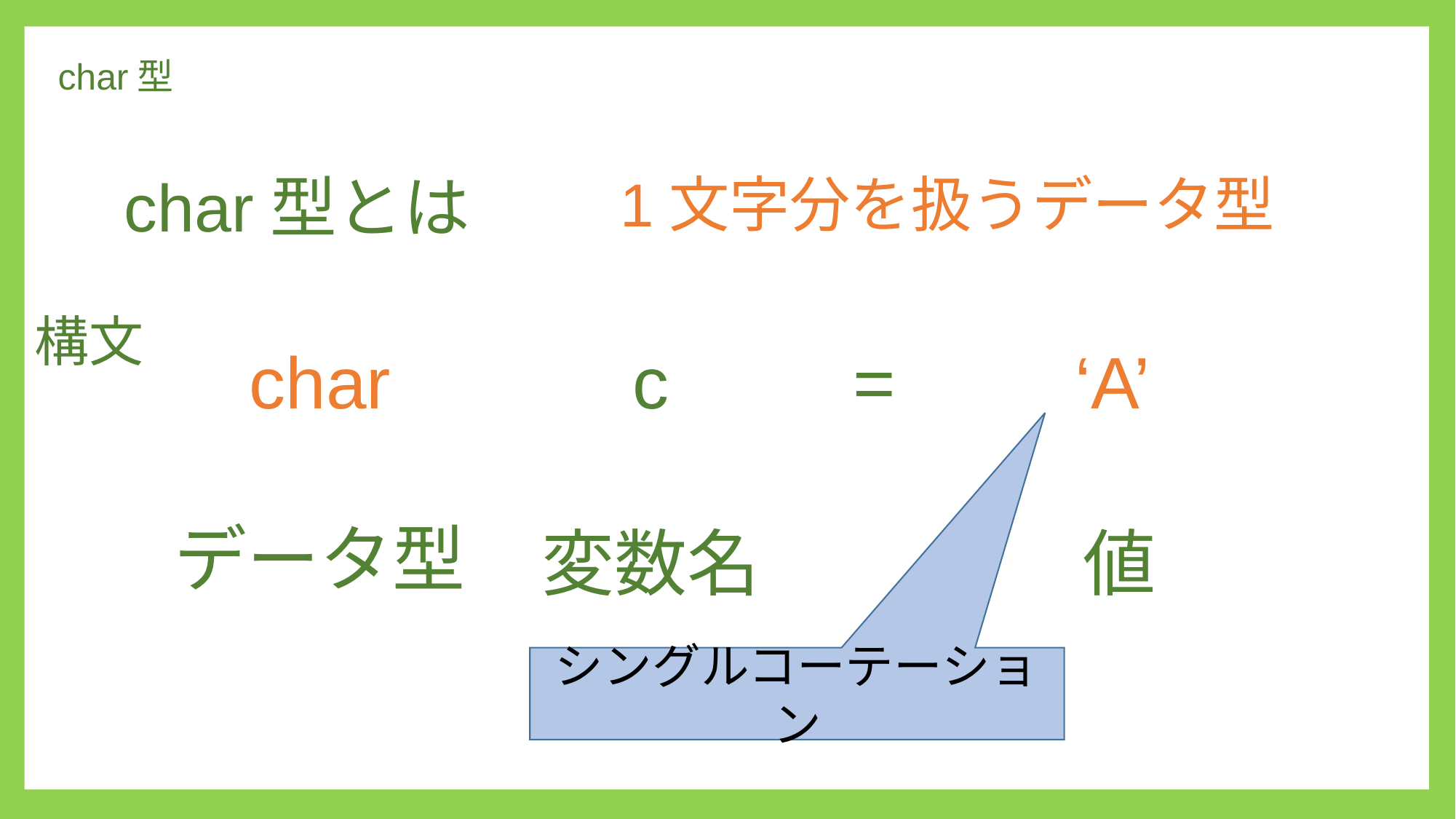

char型
char型とは
1文字分を扱うデータ型
構文
c
char
‘A’
=
データ型
変数名
値
シングルコーテーション